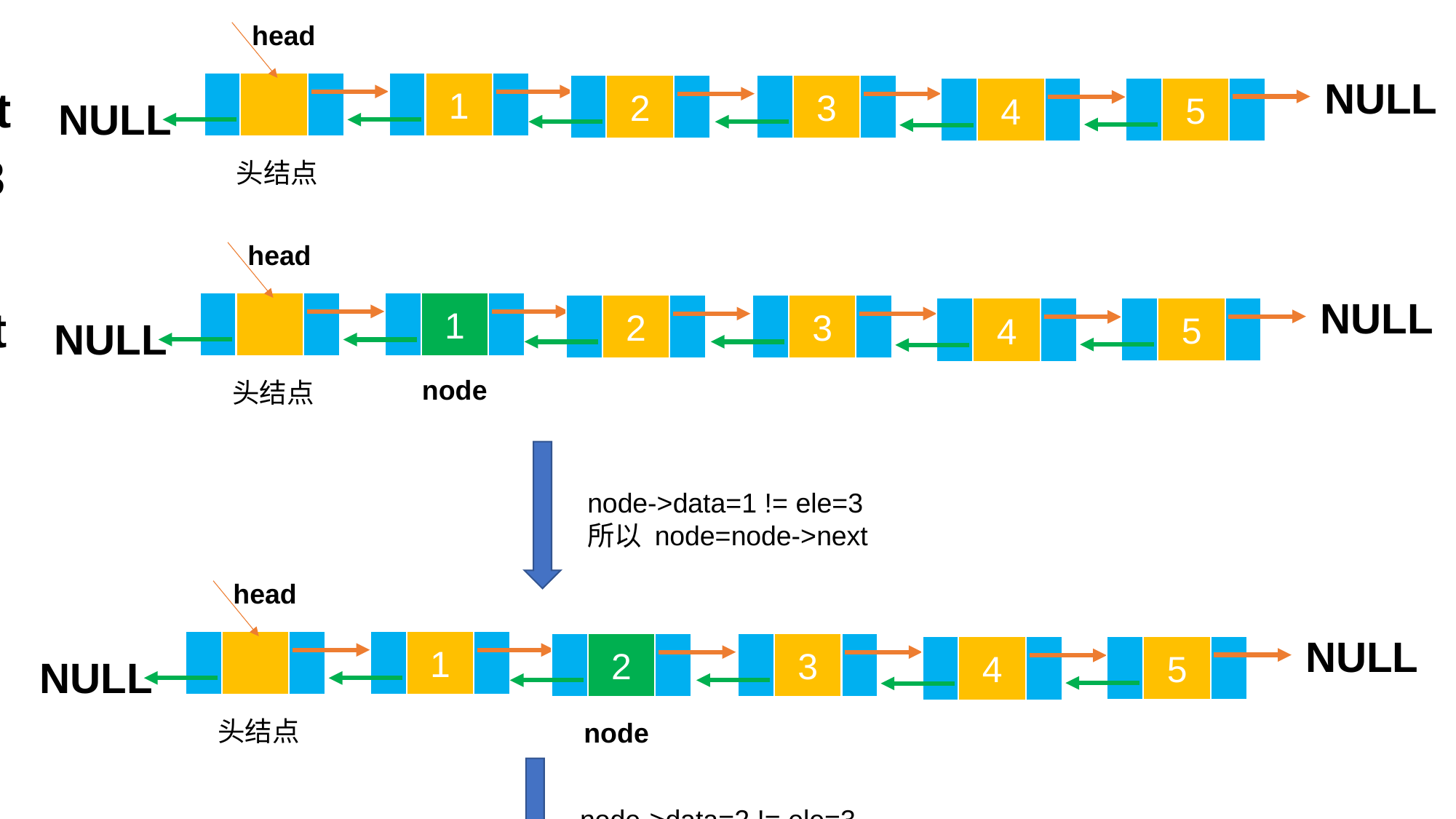

head
NULL

1

list

2

3

5

4

NULL
ele=3
头结点
head
NULL

1

list

2

3

5

4

NULL
node
头结点

node->data=1 != ele=3
所以 node=node->next
head
NULL

1

list

2

3

5

4

NULL
头结点
node

node->data=2 != ele=3
所以 node=node->next
head
NULL

1

list

2

3

5

4

NULL
node
头结点

node->data=3 == ele=3
所以 return node
head
NULL

1

list

2

3

5

4

NULL
node
头结点